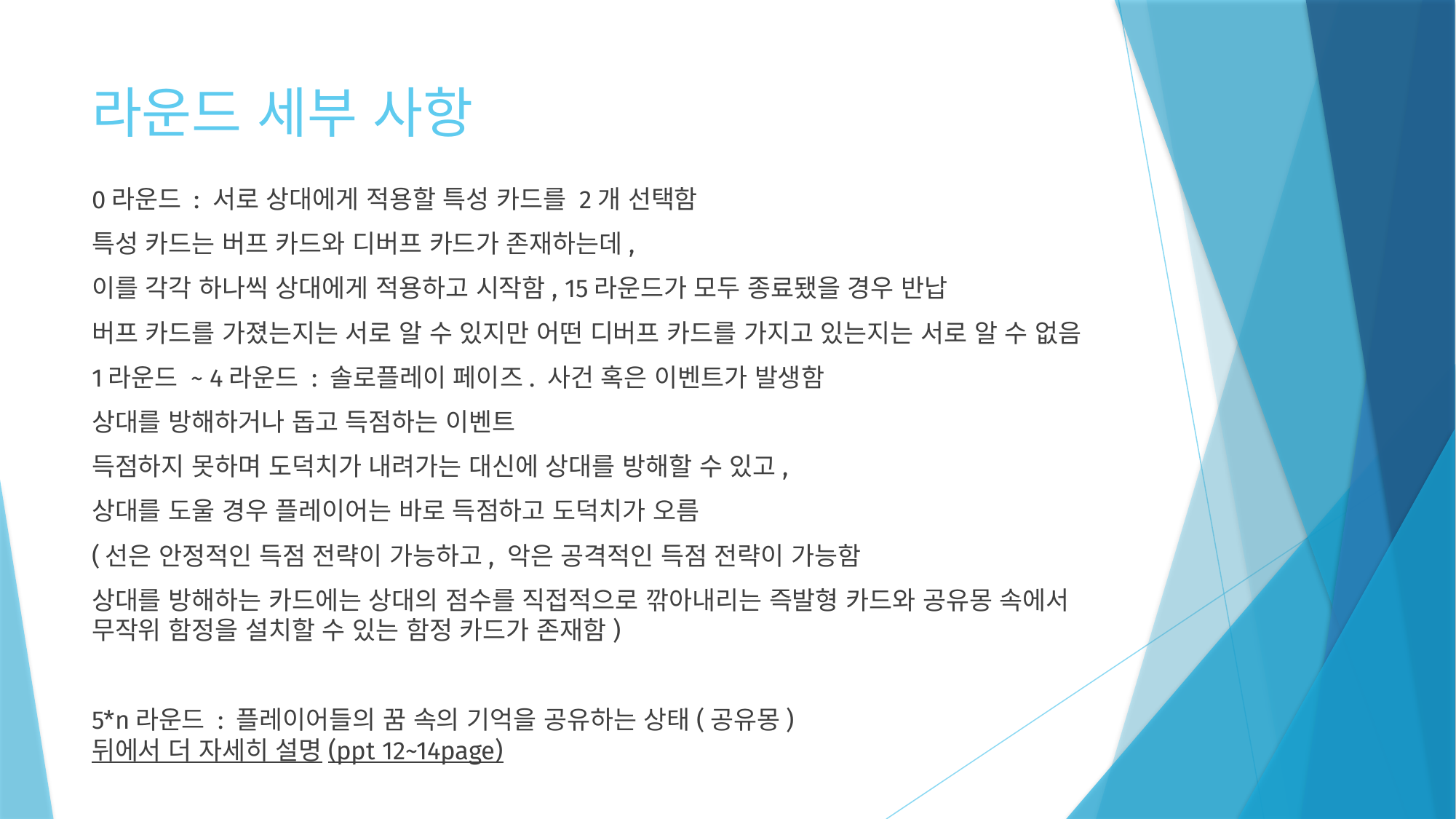

# 라운드 세부 사항
0라운드 : 서로 상대에게 적용할 특성 카드를 2개 선택함
특성 카드는 버프 카드와 디버프 카드가 존재하는데,
이를 각각 하나씩 상대에게 적용하고 시작함, 15라운드가 모두 종료됐을 경우 반납
버프 카드를 가졌는지는 서로 알 수 있지만 어떤 디버프 카드를 가지고 있는지는 서로 알 수 없음
1라운드 ~ 4라운드 : 솔로플레이 페이즈. 사건 혹은 이벤트가 발생함
상대를 방해하거나 돕고 득점하는 이벤트
득점하지 못하며 도덕치가 내려가는 대신에 상대를 방해할 수 있고,
상대를 도울 경우 플레이어는 바로 득점하고 도덕치가 오름
(선은 안정적인 득점 전략이 가능하고, 악은 공격적인 득점 전략이 가능함
상대를 방해하는 카드에는 상대의 점수를 직접적으로 깎아내리는 즉발형 카드와 공유몽 속에서 무작위 함정을 설치할 수 있는 함정 카드가 존재함)

5*n라운드 : 플레이어들의 꿈 속의 기억을 공유하는 상태(공유몽)
뒤에서 더 자세히 설명(ppt 12~14page)